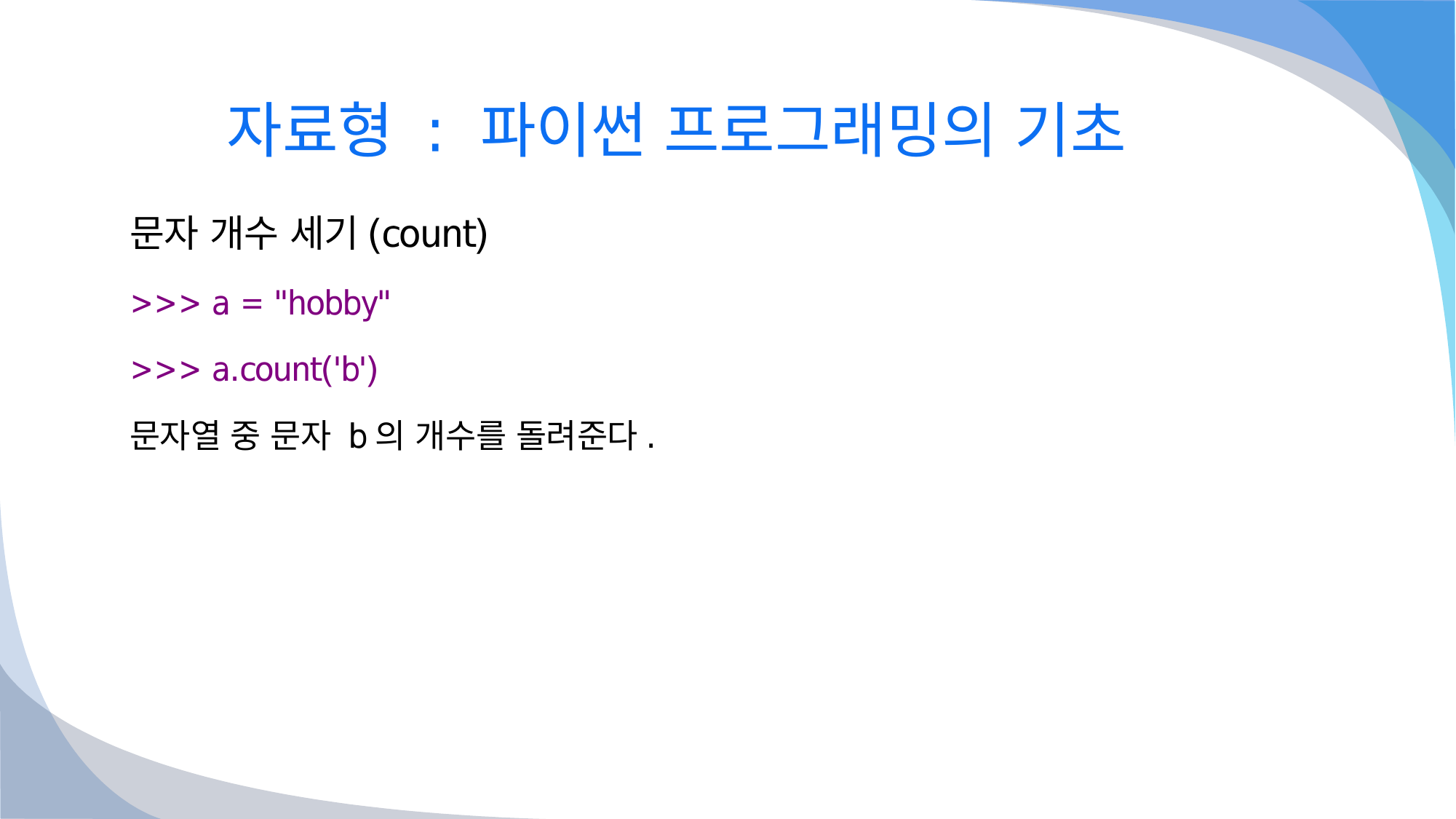

# 자료형 : 파이썬 프로그래밍의 기초
문자 개수 세기(count)
>>> a = "hobby"
>>> a.count('b')
문자열 중 문자 b의 개수를 돌려준다.